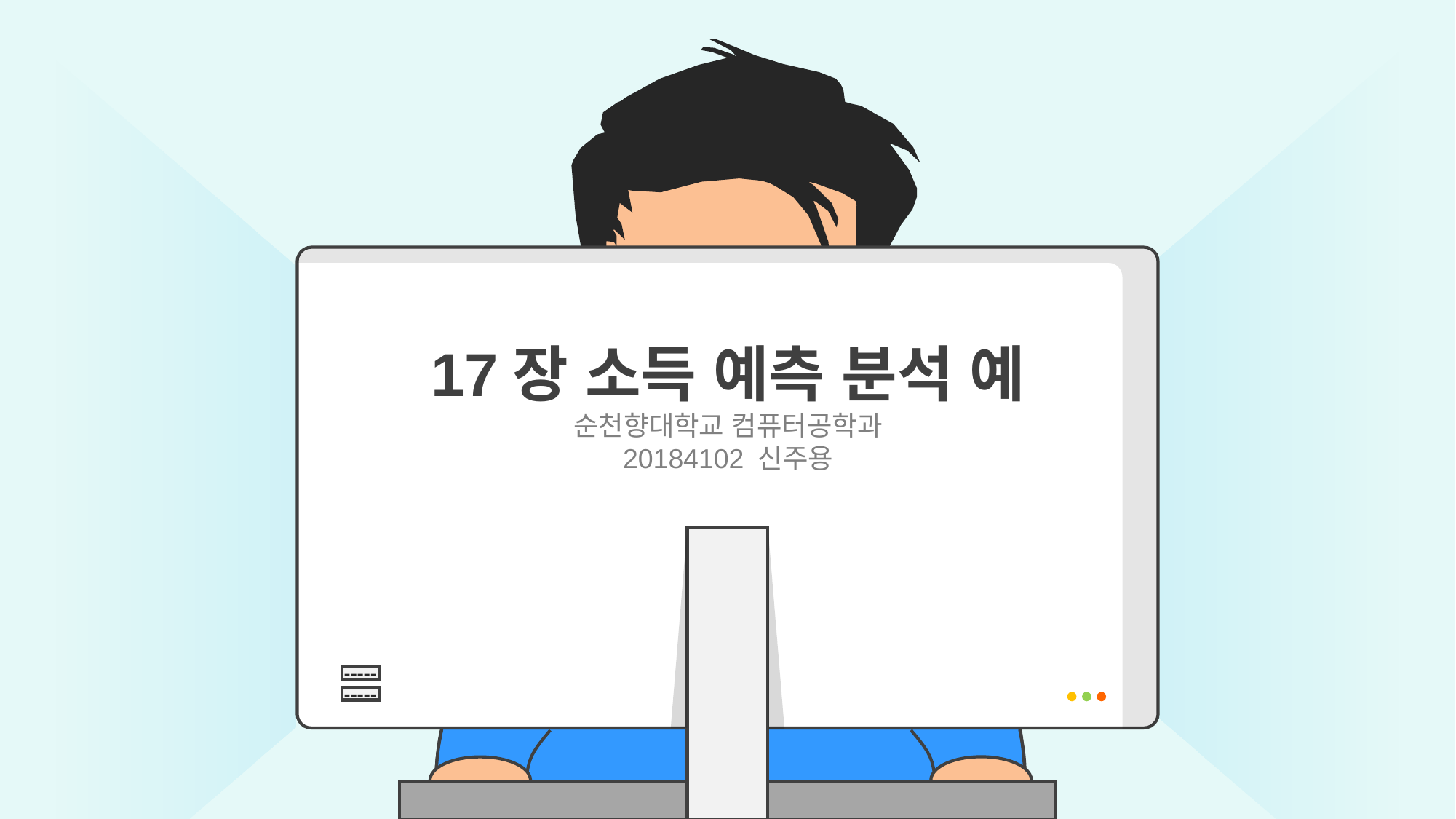

17장 소득 예측 분석 예
순천향대학교 컴퓨터공학과
20184102 신주용